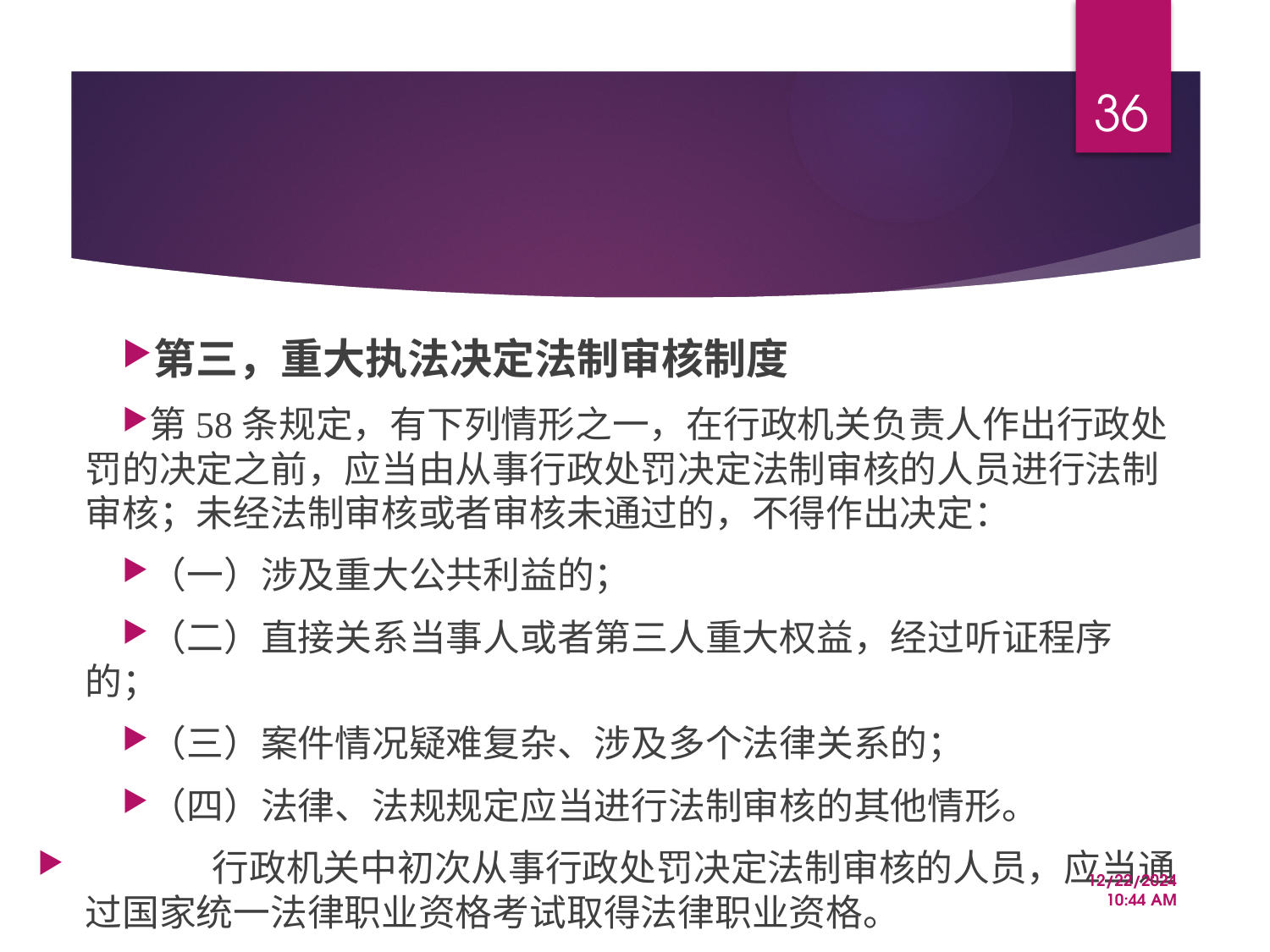

36
#
第三，重大执法决定法制审核制度
第58条规定，有下列情形之一，在行政机关负责人作出行政处罚的决定之前，应当由从事行政处罚决定法制审核的人员进行法制审核；未经法制审核或者审核未通过的，不得作出决定：
（一）涉及重大公共利益的；
（二）直接关系当事人或者第三人重大权益，经过听证程序的；
（三）案件情况疑难复杂、涉及多个法律关系的；
（四）法律、法规规定应当进行法制审核的其他情形。
	行政机关中初次从事行政处罚决定法制审核的人员，应当通过国家统一法律职业资格考试取得法律职业资格。
12/22/2024 10:44 AM